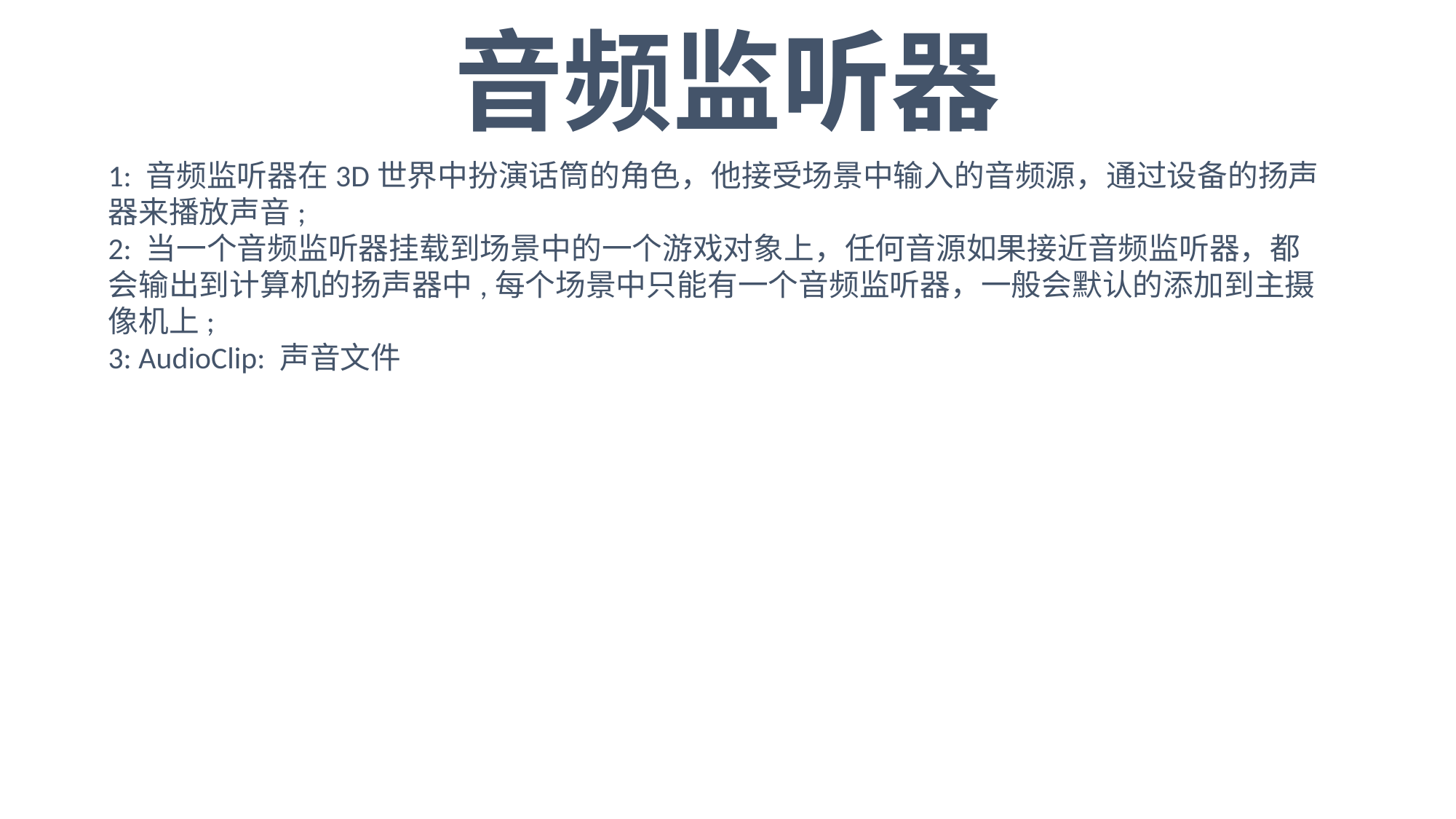

音频监听器
1: 音频监听器在3D世界中扮演话筒的角色，他接受场景中输入的音频源，通过设备的扬声器来播放声音;
2: 当一个音频监听器挂载到场景中的一个游戏对象上，任何音源如果接近音频监听器，都会输出到计算机的扬声器中,每个场景中只能有一个音频监听器，一般会默认的添加到主摄像机上;
3: AudioClip: 声音文件
2